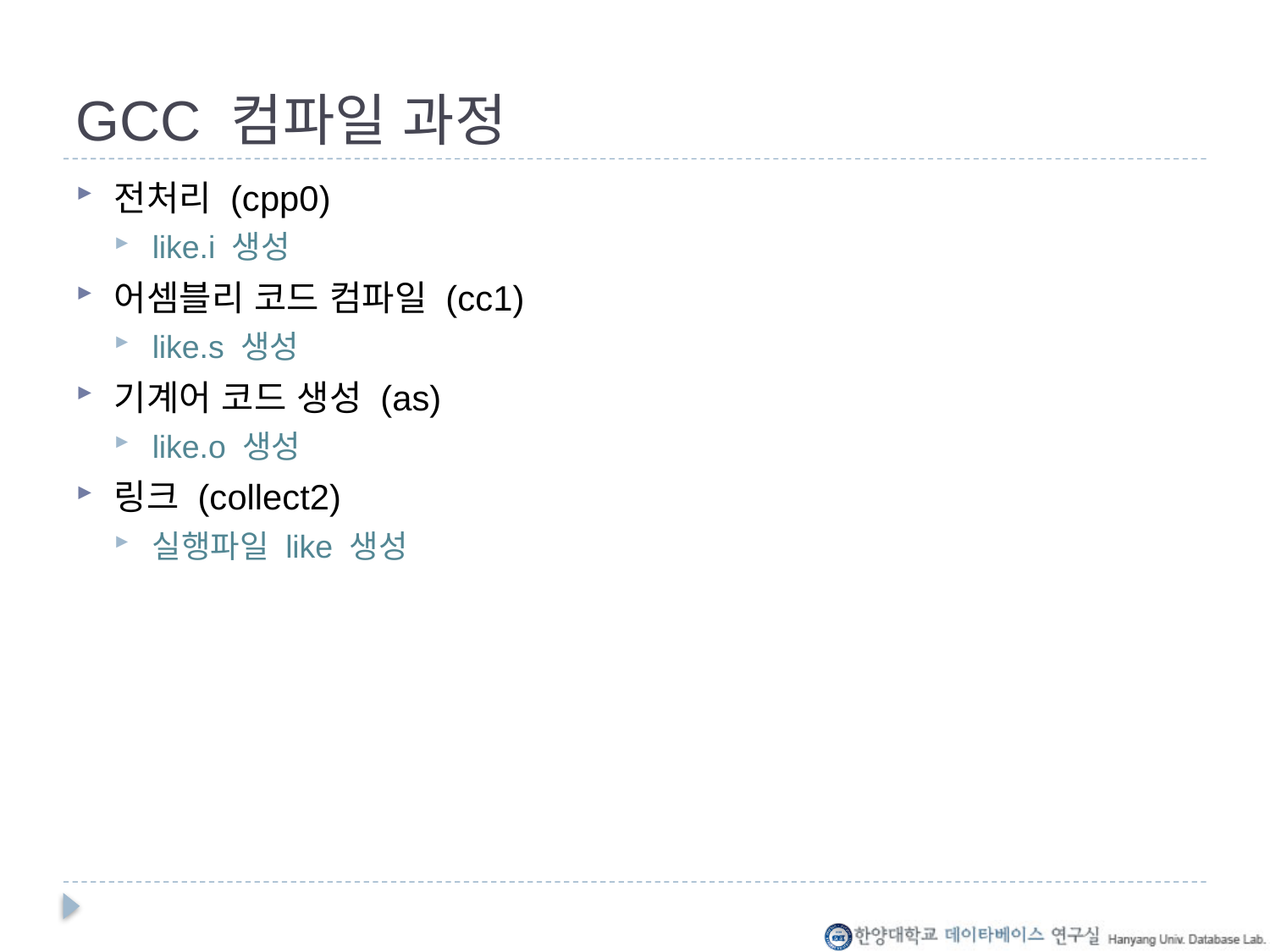

# GCC 컴파일 과정
전처리 (cpp0)
like.i 생성
어셈블리 코드 컴파일 (cc1)
like.s 생성
기계어 코드 생성 (as)
like.o 생성
링크 (collect2)
실행파일 like 생성